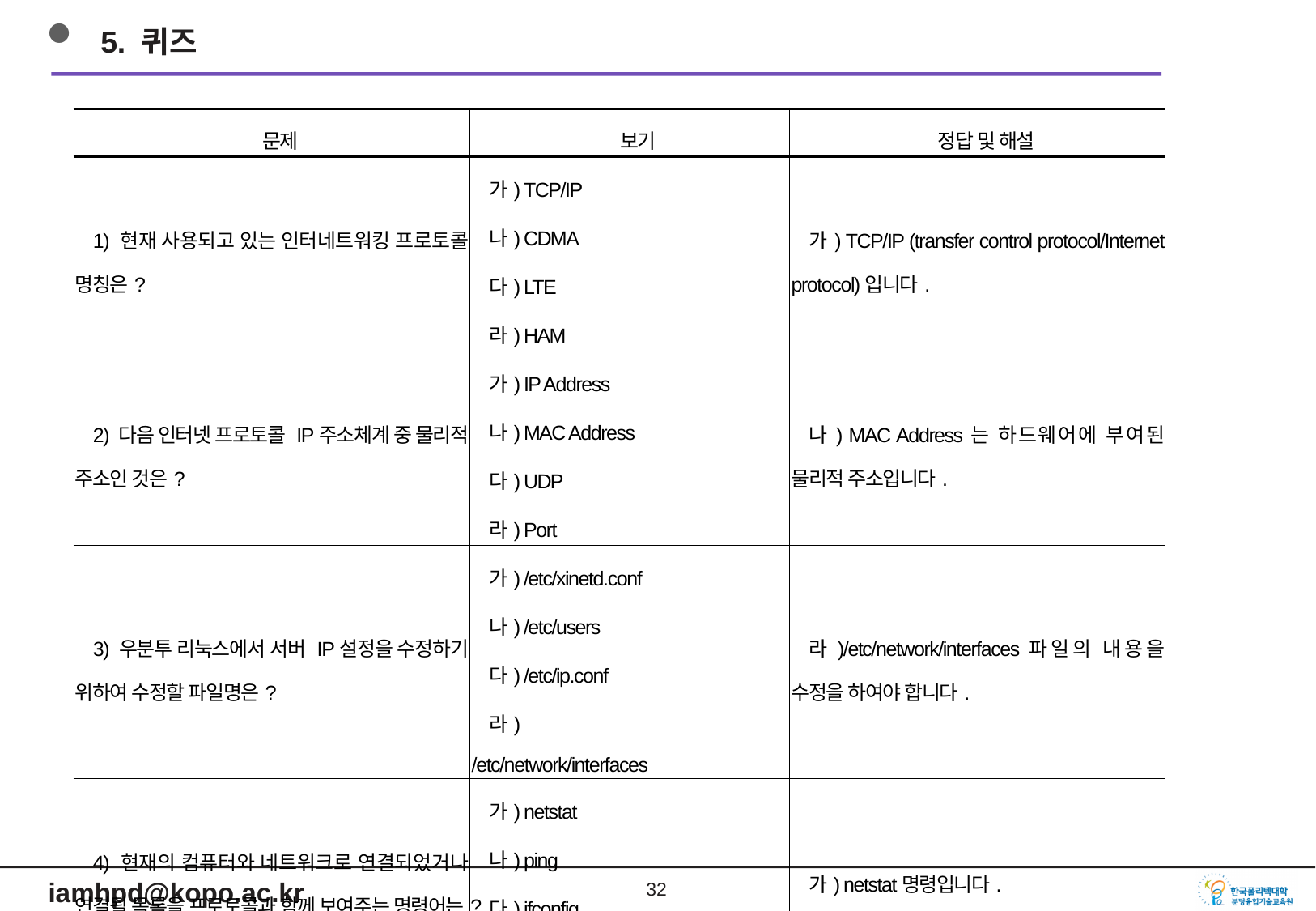

5. 퀴즈
| 문제 | 보기 | 정답 및 해설 |
| --- | --- | --- |
| 1) 현재 사용되고 있는 인터네트워킹 프로토콜 명칭은? | 가) TCP/IP 나) CDMA 다) LTE 라) HAM | 가) TCP/IP (transfer control protocol/Internet protocol)입니다. |
| 2) 다음 인터넷 프로토콜 IP주소체계 중 물리적 주소인 것은? | 가) IP Address 나) MAC Address 다) UDP 라) Port | 나) MAC Address는 하드웨어에 부여된 물리적 주소입니다. |
| 3) 우분투 리눅스에서 서버 IP설정을 수정하기 위하여 수정할 파일명은? | 가) /etc/xinetd.conf 나) /etc/users 다) /etc/ip.conf 라) /etc/network/interfaces | 라)/etc/network/interfaces파일의 내용을 수정을 하여야 합니다. |
| 4) 현재의 컴퓨터와 네트워크로 연결되었거나 연결될 목록을 프로토콜과 함께 보여주는 명령어는? | 가) netstat 나) ping 다) ifconfig 라) rountadd | 가) netstat명령입니다. |
32